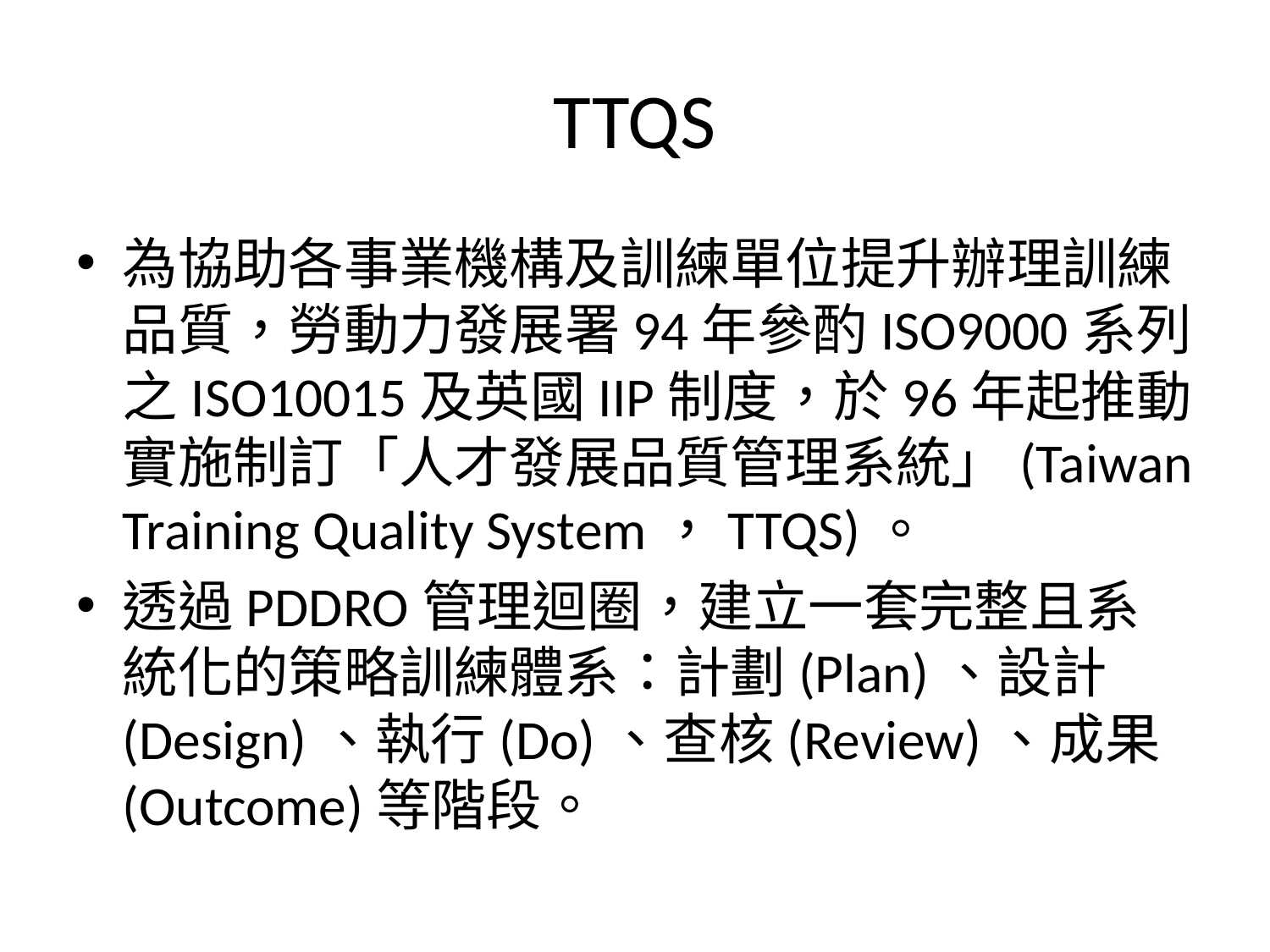

# TTQS
為協助各事業機構及訓練單位提升辦理訓練品質，勞動力發展署94年參酌ISO9000系列之ISO10015及英國IIP制度，於96年起推動實施制訂「人才發展品質管理系統」(Taiwan Training Quality System，TTQS)。
透過PDDRO管理迴圈，建立一套完整且系統化的策略訓練體系：計劃(Plan)、設計(Design)、執行(Do)、查核(Review)、成果(Outcome)等階段。